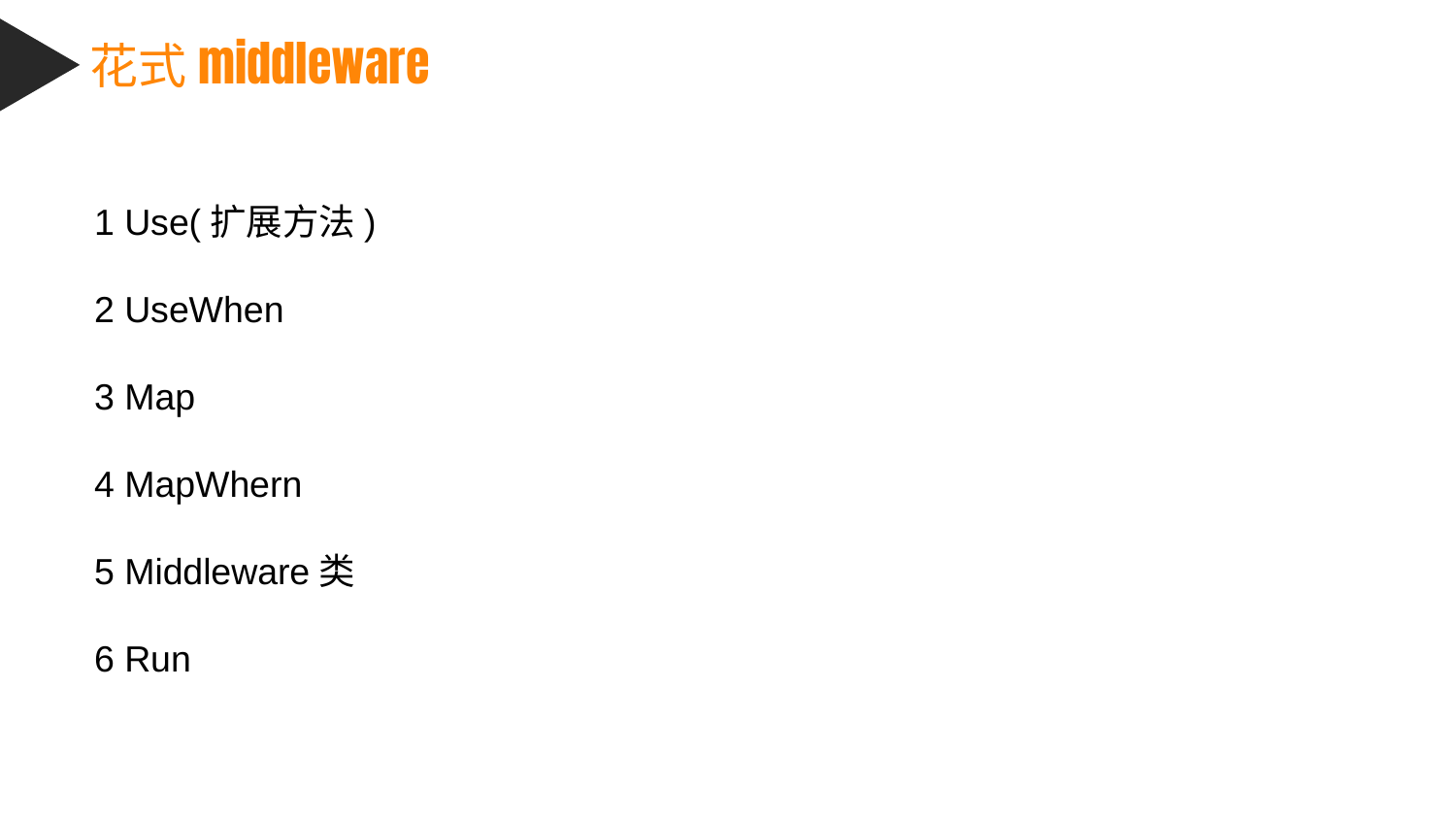

花式middleware
1 Use(扩展方法)

2 UseWhen

3 Map

4 MapWhern

5 Middleware类

6 Run